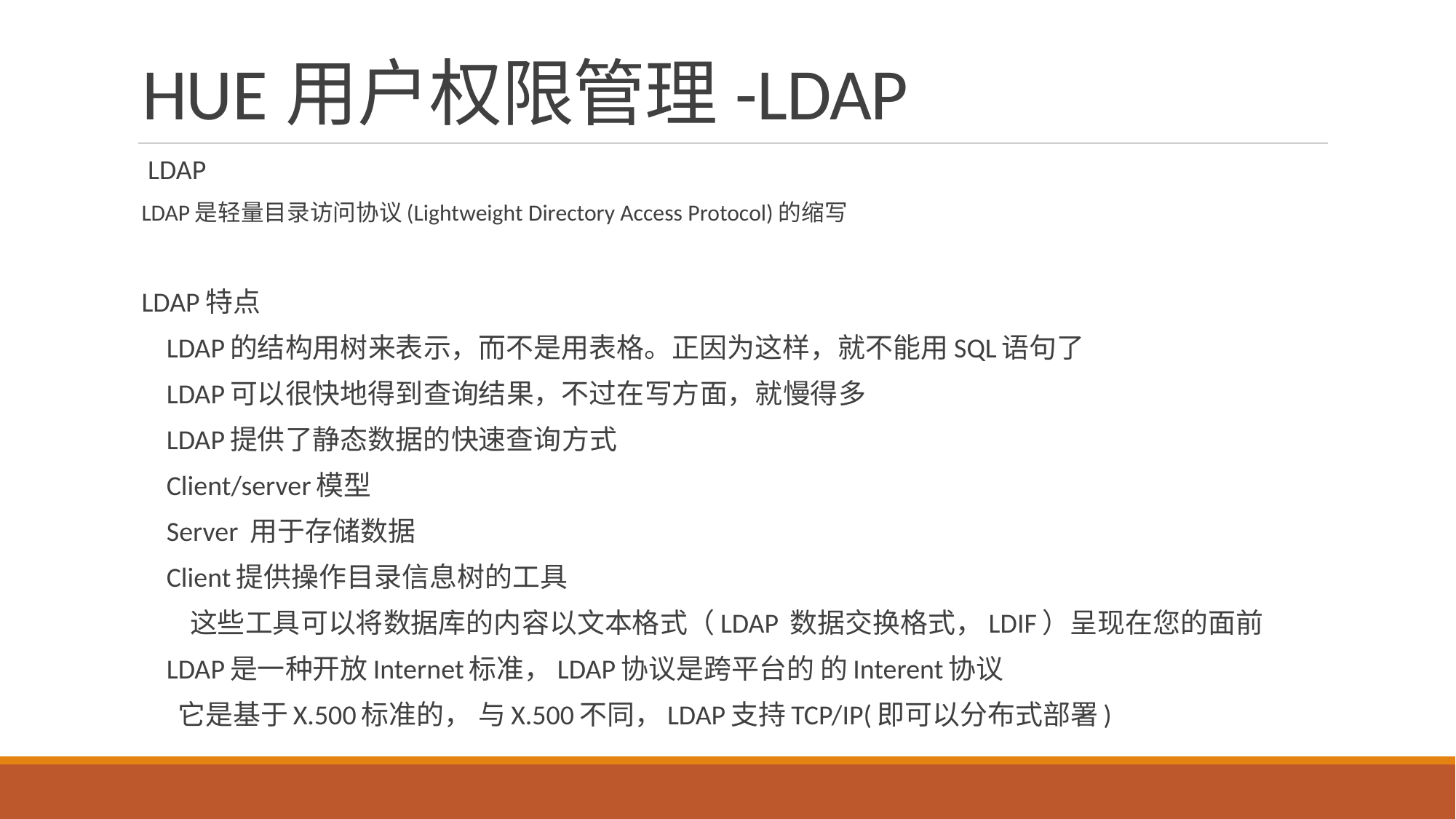

# HUE用户权限管理-LDAP
 LDAP
LDAP是轻量目录访问协议(Lightweight Directory Access Protocol)的缩写

LDAP特点
    LDAP的结构用树来表示，而不是用表格。正因为这样，就不能用SQL语句了
    LDAP可以很快地得到查询结果，不过在写方面，就慢得多
    LDAP提供了静态数据的快速查询方式
    Client/server模型
    Server 用于存储数据
    Client提供操作目录信息树的工具
       这些工具可以将数据库的内容以文本格式（LDAP 数据交换格式，LDIF）呈现在您的面前
    LDAP是一种开放Internet标准，LDAP协议是跨平台的 的Interent协议
     它是基于X.500标准的， 与X.500不同，LDAP支持TCP/IP(即可以分布式部署)